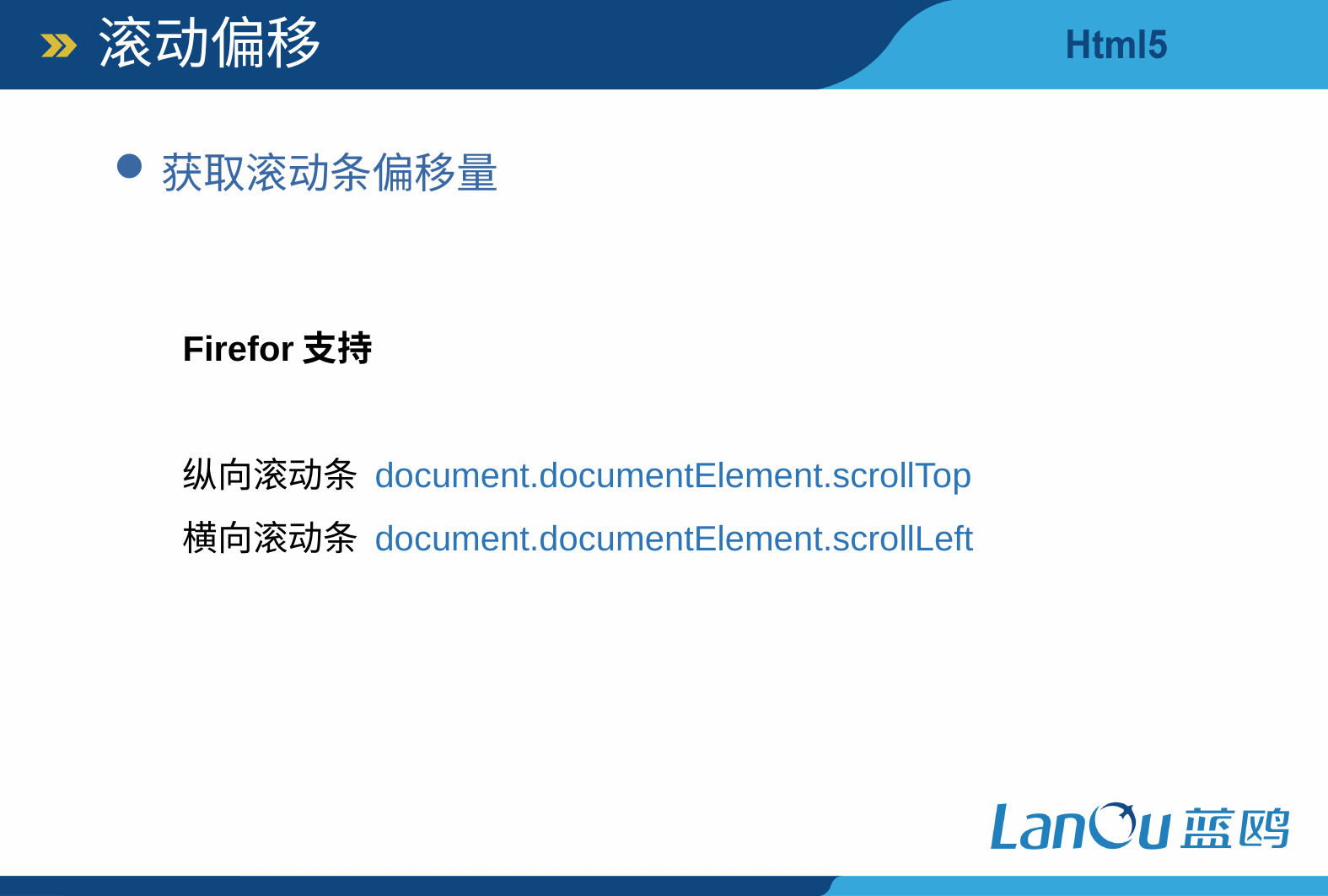

滚动偏移
获取滚动条偏移量
Firefor支持

纵向滚动条 document.documentElement.scrollTop
横向滚动条 document.documentElement.scrollLeft